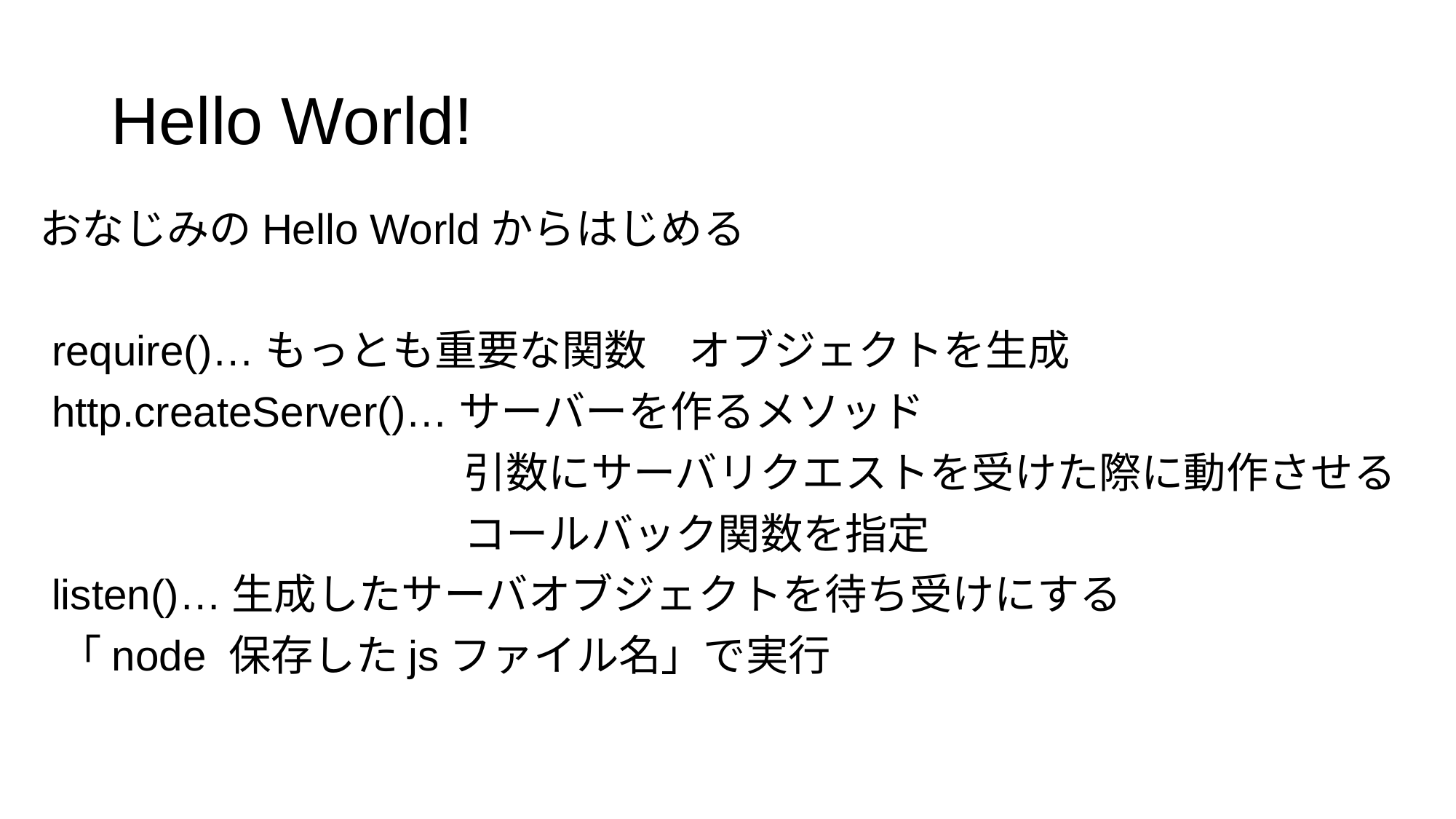

# Hello World!
おなじみのHello Worldからはじめる

 require()…もっとも重要な関数　オブジェクトを生成
 http.createServer()…サーバーを作るメソッド
　　　　　　　　　　引数にサーバリクエストを受けた際に動作させる
　　　　　　　　　　コールバック関数を指定
 listen()…生成したサーバオブジェクトを待ち受けにする
 「node 保存したjsファイル名」で実行